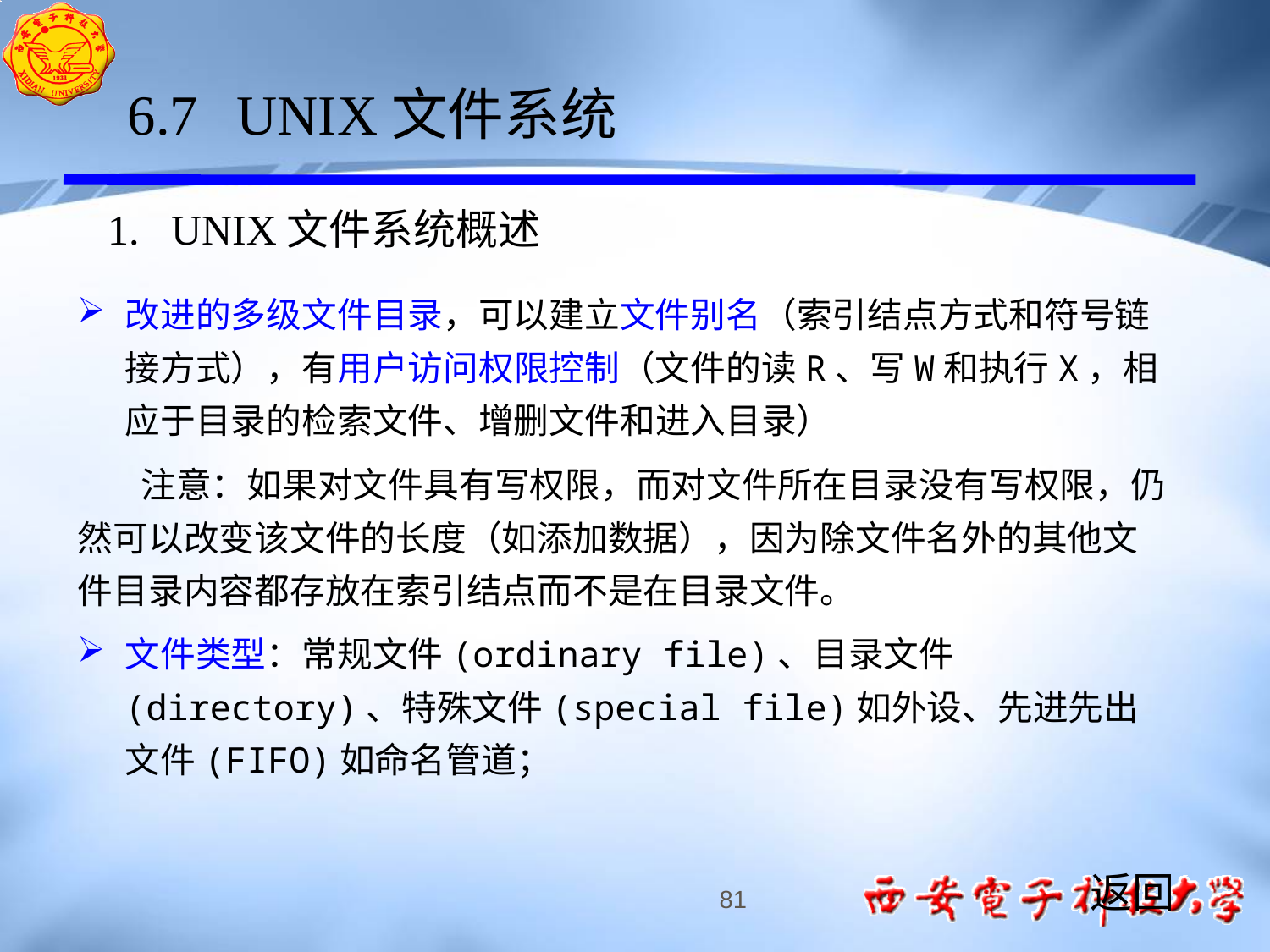

6.7 UNIX文件系统
1.   UNIX文件系统概述
改进的多级文件目录，可以建立文件别名（索引结点方式和符号链接方式），有用户访问权限控制（文件的读R、写W和执行X，相应于目录的检索文件、增删文件和进入目录）
注意：如果对文件具有写权限，而对文件所在目录没有写权限，仍然可以改变该文件的长度（如添加数据），因为除文件名外的其他文件目录内容都存放在索引结点而不是在目录文件。
文件类型：常规文件(ordinary file)、目录文件(directory)、特殊文件(special file)如外设、先进先出文件(FIFO)如命名管道；
81
返回